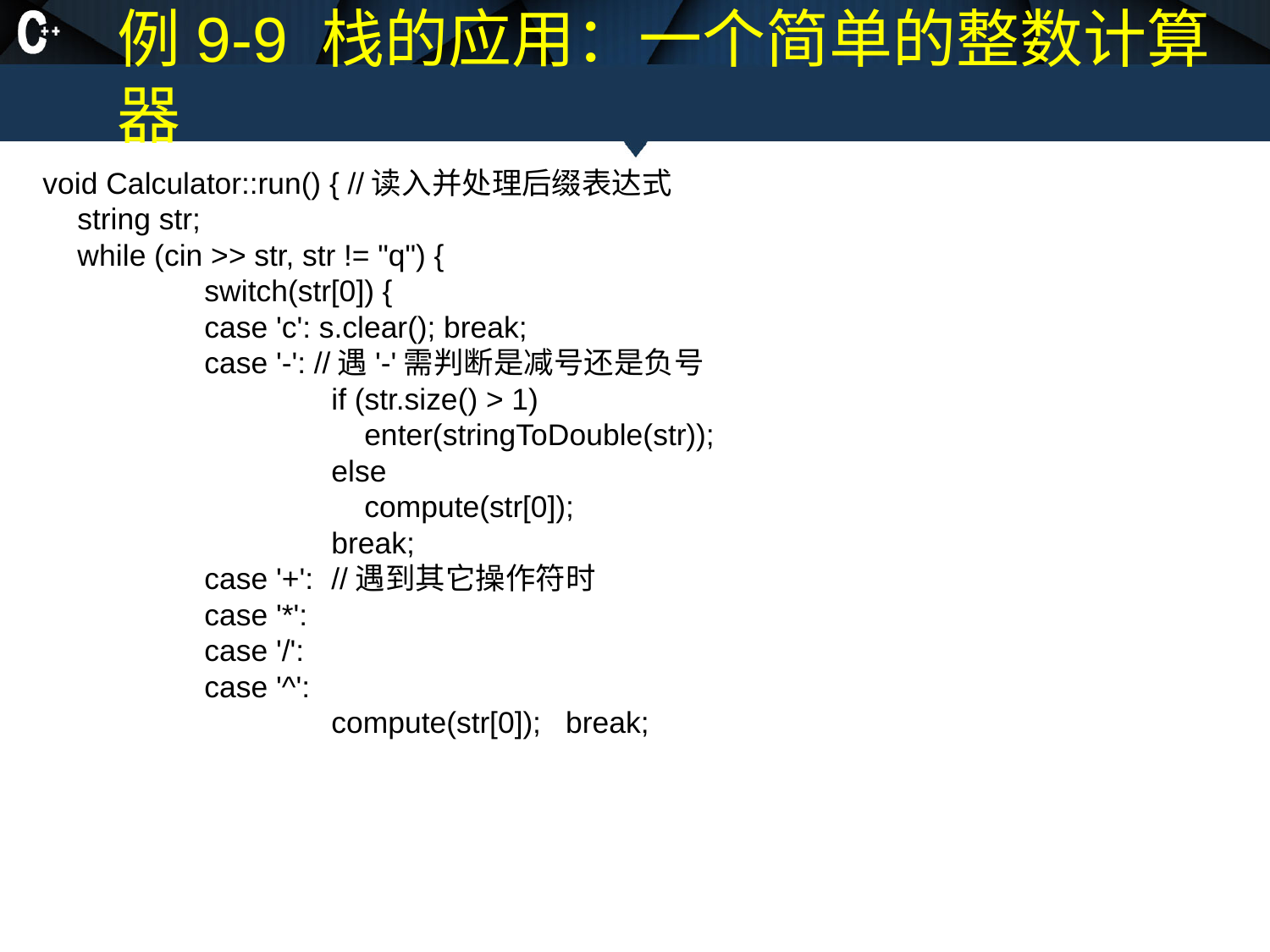

#
例9-9 栈的应用：一个简单的整数计算器
void Calculator::run() { //读入并处理后缀表达式
	string str;
	while (cin >> str, str != "q") {
		switch(str[0]) {
		case 'c': s.clear(); break;
		case '-': //遇'-'需判断是减号还是负号
			if (str.size() > 1)
			    enter(stringToDouble(str));
			else
			    compute(str[0]);
			break;
		case '+':	//遇到其它操作符时
		case '*':
		case '/':
		case '^':
			compute(str[0]);   break;